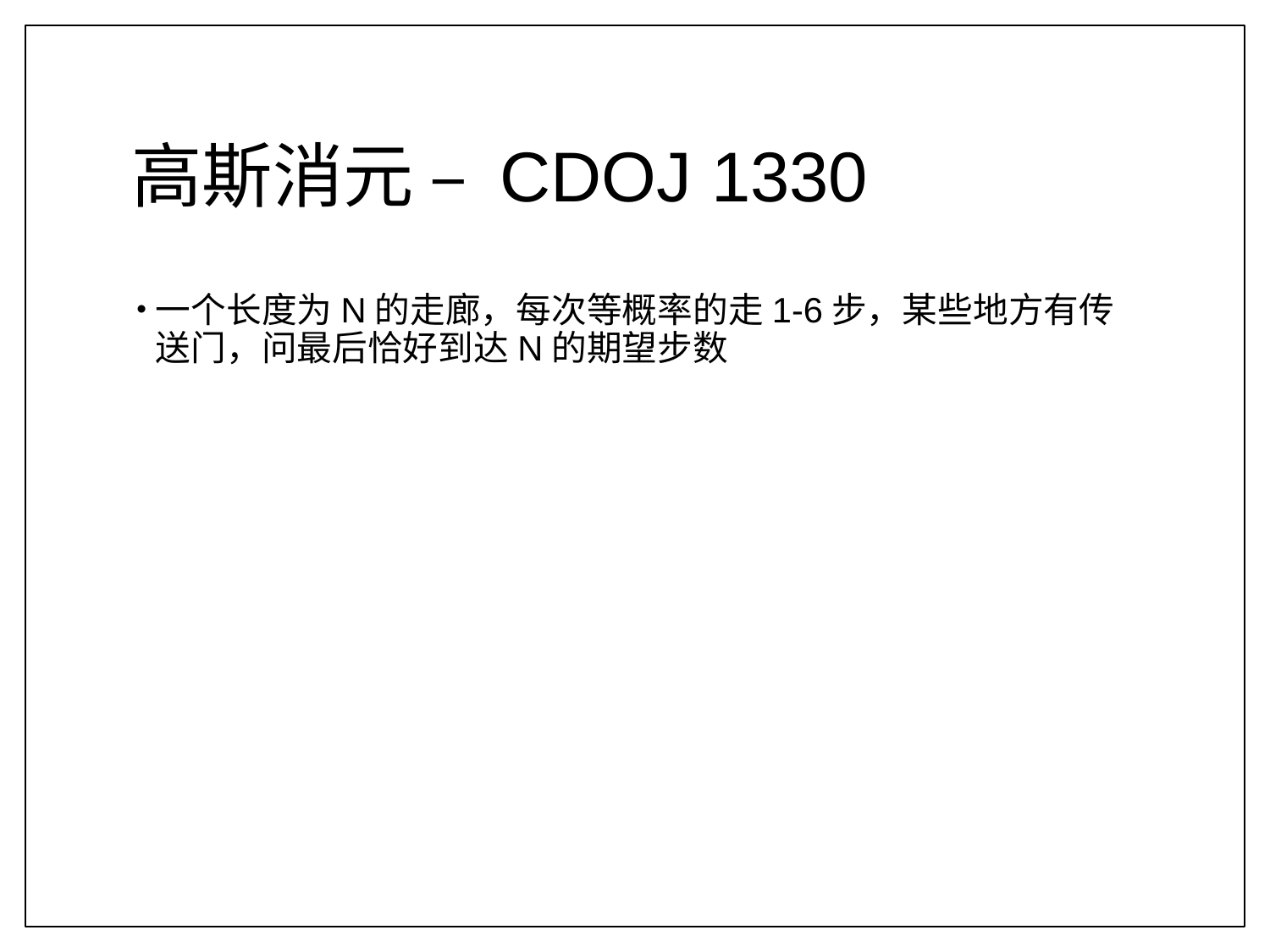

# 高斯消元 – CDOJ 1330
一个长度为N的走廊，每次等概率的走1-6步，某些地方有传送门，问最后恰好到达N的期望步数